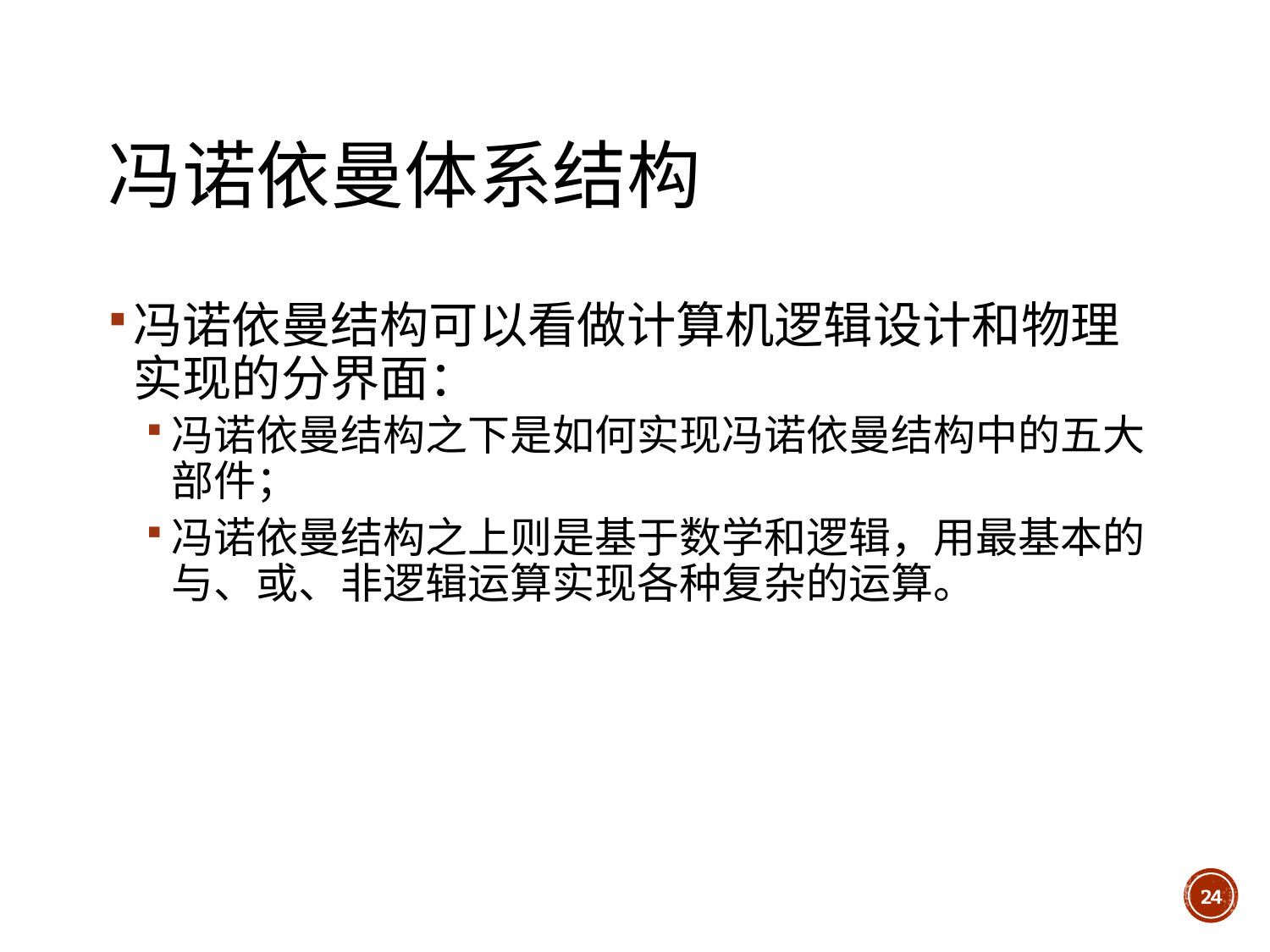

# 冯诺依曼体系结构
冯诺依曼结构可以看做计算机逻辑设计和物理实现的分界面：
冯诺依曼结构之下是如何实现冯诺依曼结构中的五大部件；
冯诺依曼结构之上则是基于数学和逻辑，用最基本的与、或、非逻辑运算实现各种复杂的运算。

24